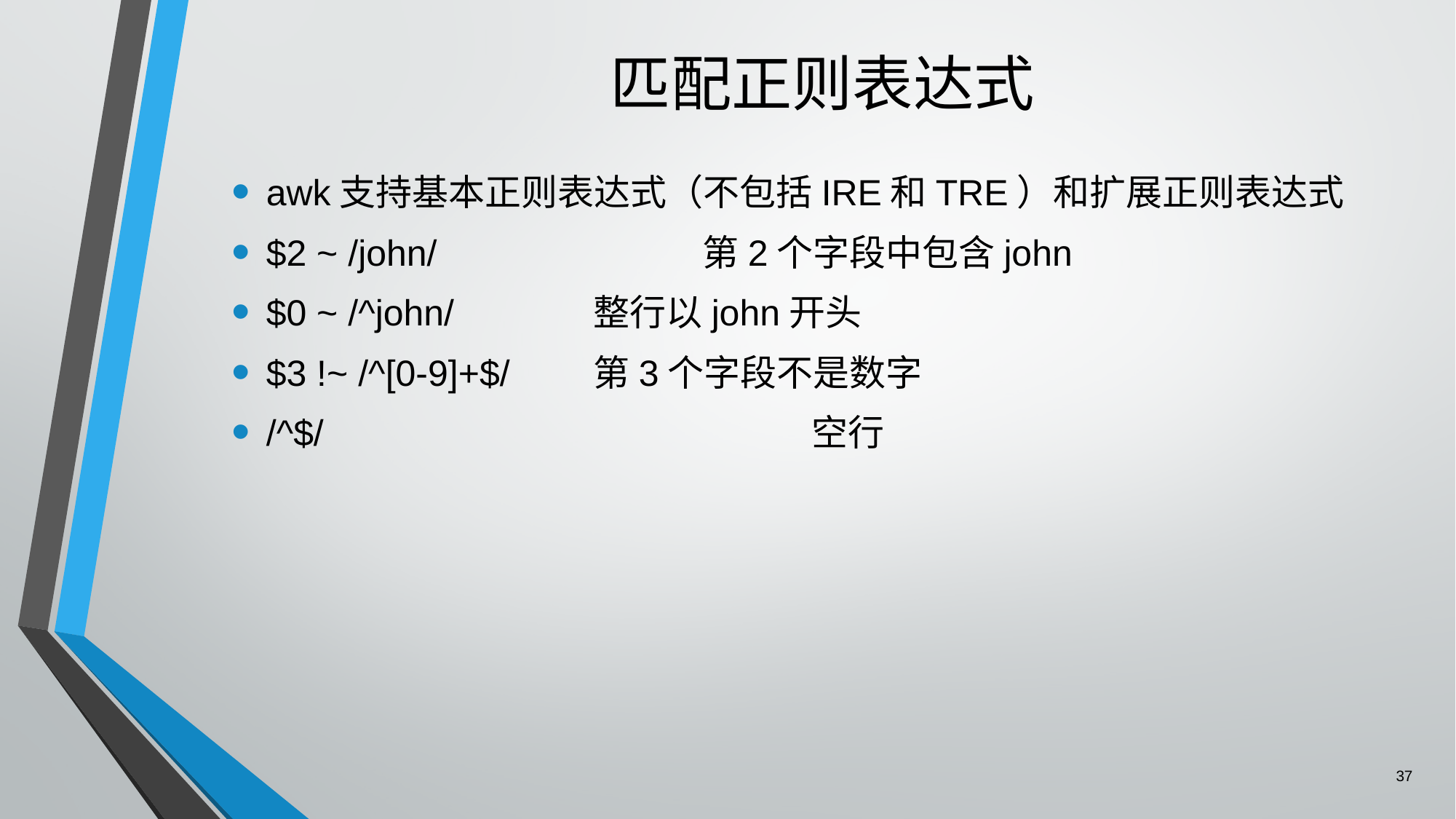

# 匹配正则表达式
awk支持基本正则表达式（不包括IRE和TRE）和扩展正则表达式
$2 ~ /john/			第2个字段中包含john
$0 ~ /^john/		整行以john开头
$3 !~ /^[0-9]+$/	第3个字段不是数字
/^$/					空行

37